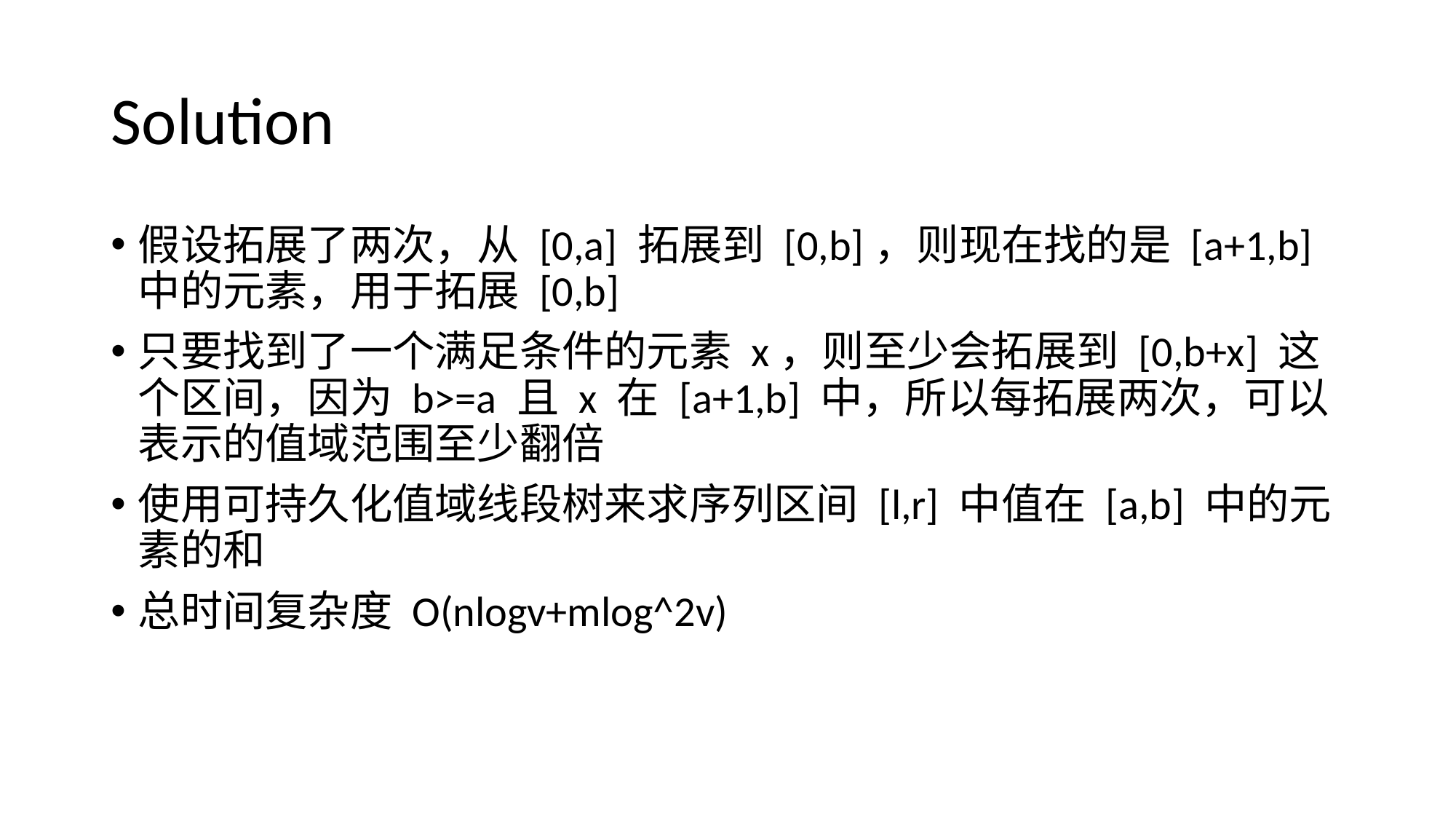

# Solution
假设拓展了两次，从 [0,a] 拓展到 [0,b]，则现在找的是 [a+1,b] 中的元素，用于拓展 [0,b]
只要找到了一个满足条件的元素 x，则至少会拓展到 [0,b+x] 这个区间，因为 b>=a 且 x 在 [a+1,b] 中，所以每拓展两次，可以表示的值域范围至少翻倍
使用可持久化值域线段树来求序列区间 [l,r] 中值在 [a,b] 中的元素的和
总时间复杂度 O(nlogv+mlog^2v)